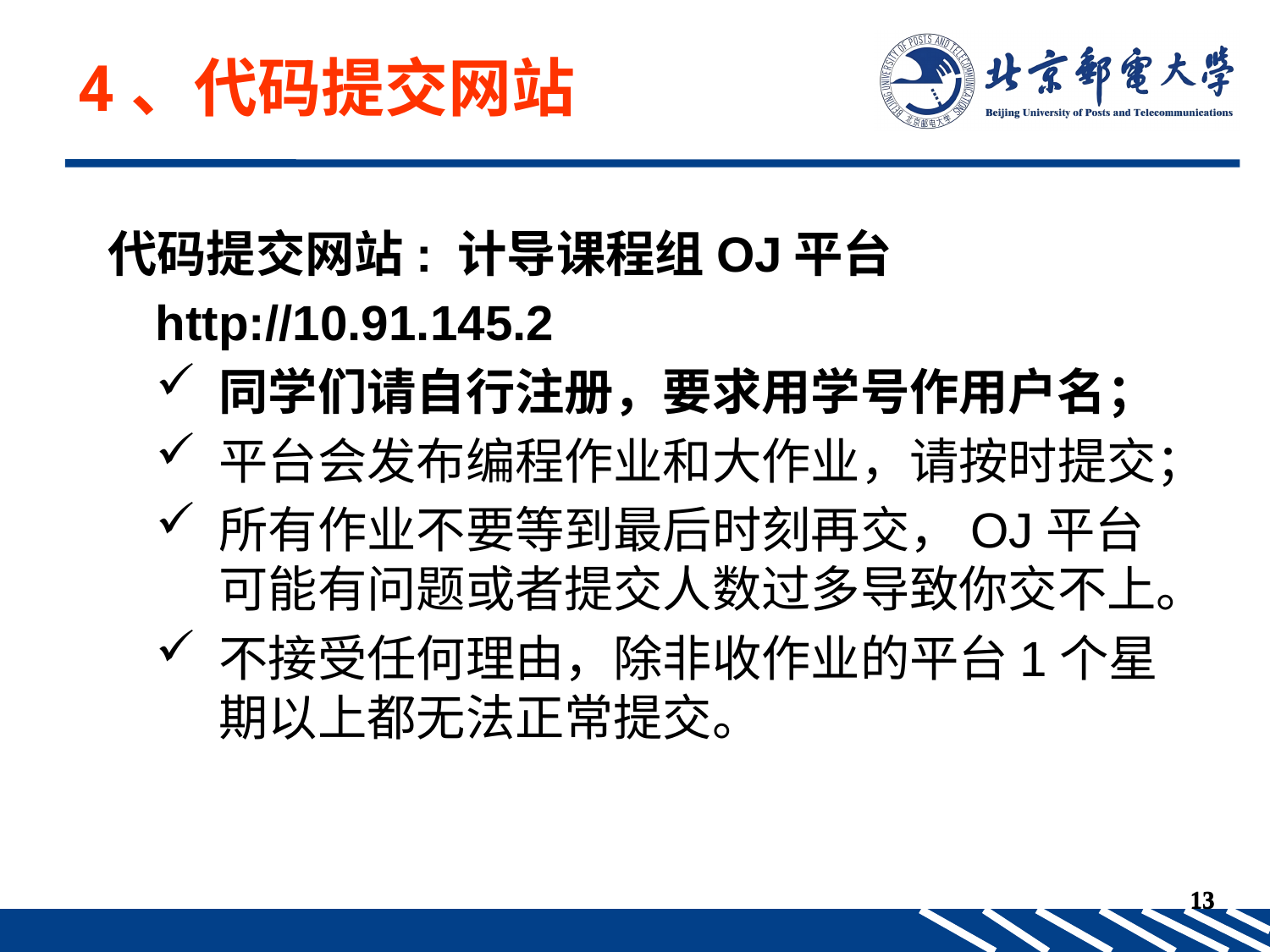

4、代码提交网站
代码提交网站: 计导课程组OJ平台
http://10.91.145.2
同学们请自行注册，要求用学号作用户名；
平台会发布编程作业和大作业，请按时提交；
所有作业不要等到最后时刻再交，OJ平台可能有问题或者提交人数过多导致你交不上。
不接受任何理由，除非收作业的平台1个星期以上都无法正常提交。
13
13